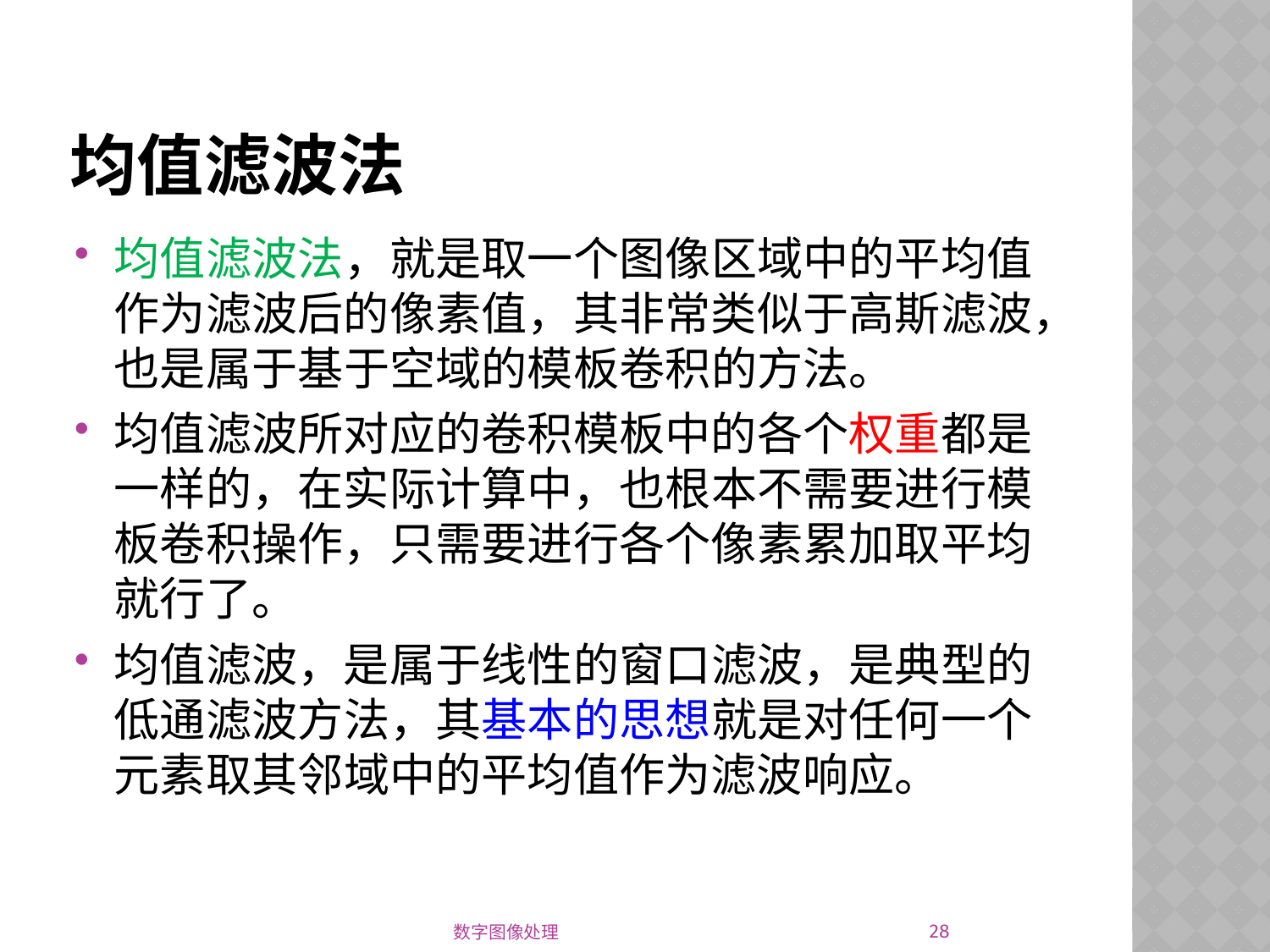

# 均值滤波法
均值滤波法，就是取一个图像区域中的平均值作为滤波后的像素值，其非常类似于高斯滤波，也是属于基于空域的模板卷积的方法。
均值滤波所对应的卷积模板中的各个权重都是一样的，在实际计算中，也根本不需要进行模板卷积操作，只需要进行各个像素累加取平均就行了。
均值滤波，是属于线性的窗口滤波，是典型的低通滤波方法，其基本的思想就是对任何一个元素取其邻域中的平均值作为滤波响应。
28
数字图像处理